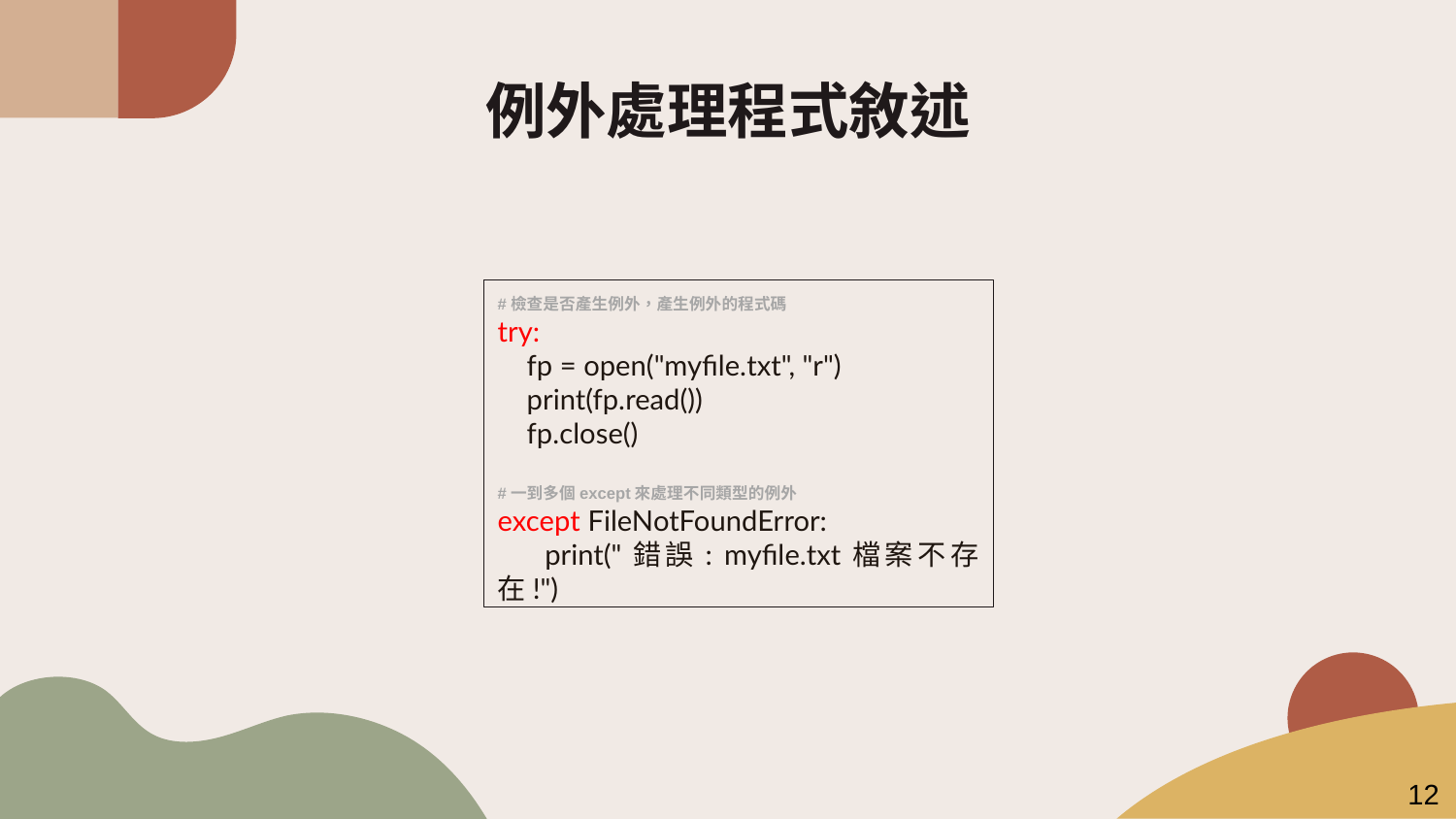

# 例外處理程式敘述
#檢查是否產生例外，產生例外的程式碼
try:
    fp = open("myfile.txt", "r")
    print(fp.read())
    fp.close()

#一到多個except來處理不同類型的例外
except FileNotFoundError:
    print("錯誤: myfile.txt檔案不存在!")
12